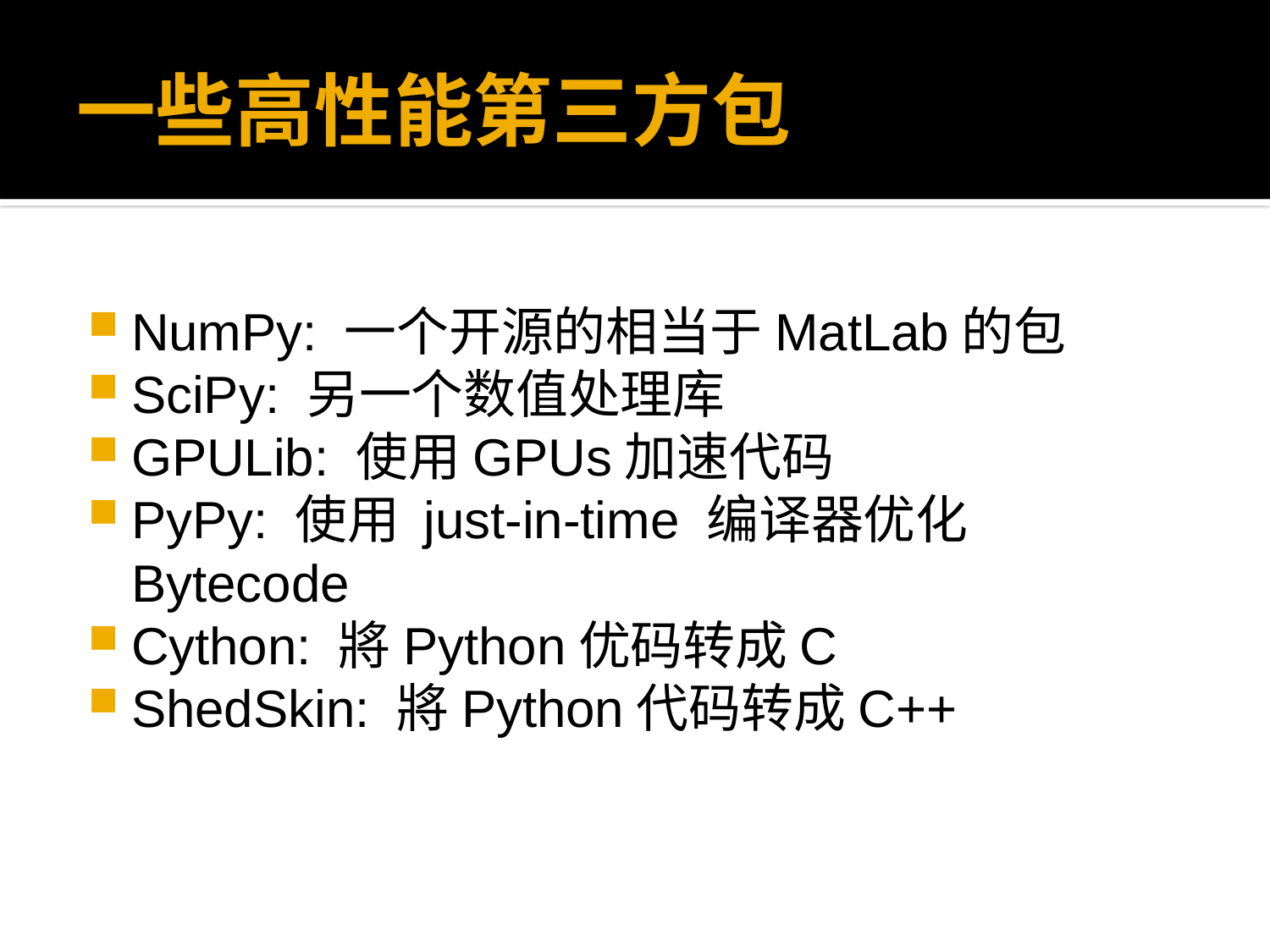

# 一些高性能第三方包
NumPy: 一个开源的相当于MatLab的包
SciPy: 另一个数值处理库
GPULib: 使用GPUs加速代码
PyPy: 使用 just-in-time 编译器优化Bytecode
Cython: 將Python优码转成C
ShedSkin: 將Python代码转成C++